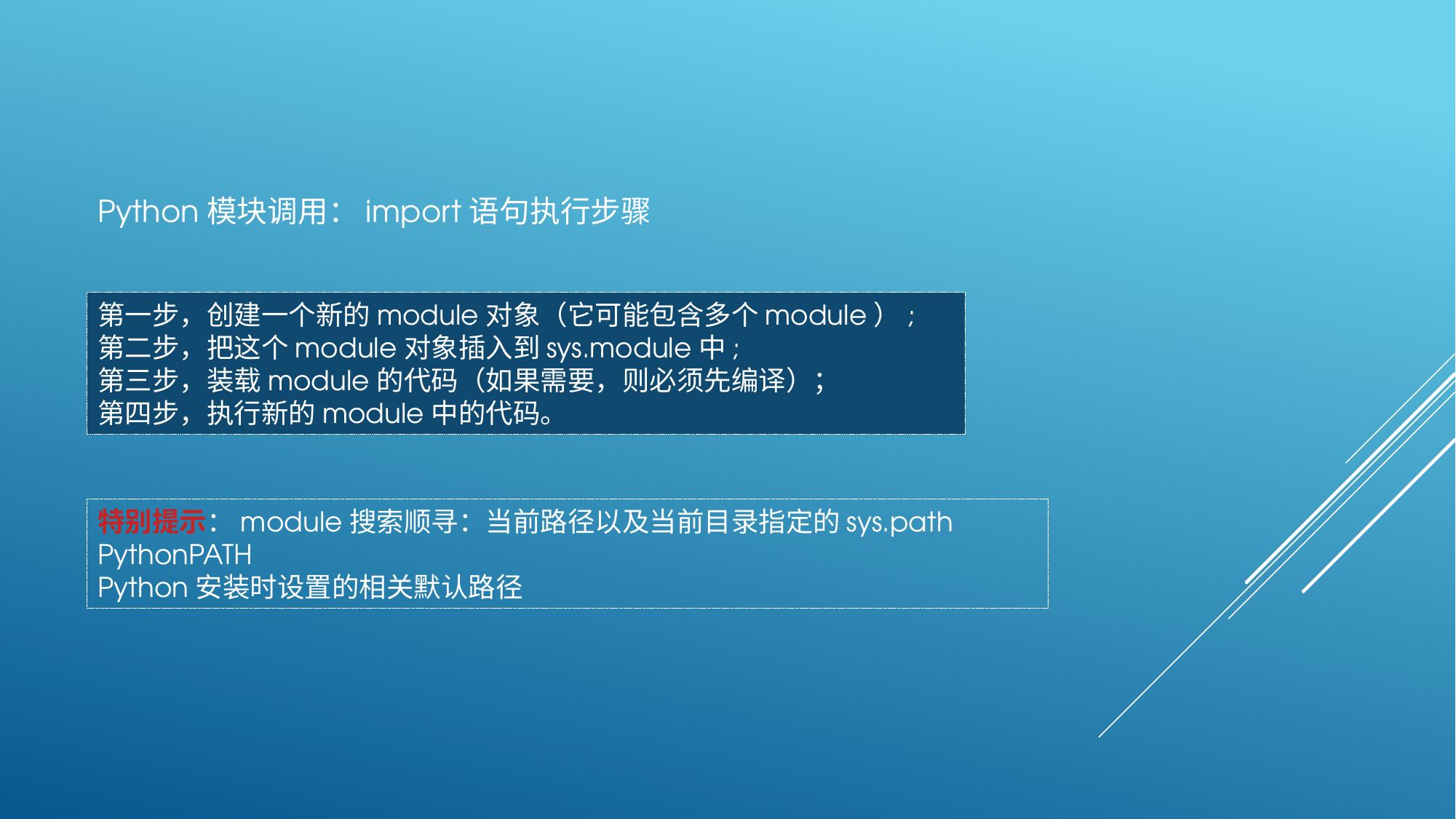

Python模块调用：import语句执行步骤
第一步，创建一个新的module对象（它可能包含多个module）;
第二步，把这个module对象插入到sys.module中;
第三步，装载module的代码（如果需要，则必须先编译）；
第四步，执行新的module中的代码。
特别提示：module搜索顺寻：当前路径以及当前目录指定的sys.path
PythonPATH
Python安装时设置的相关默认路径